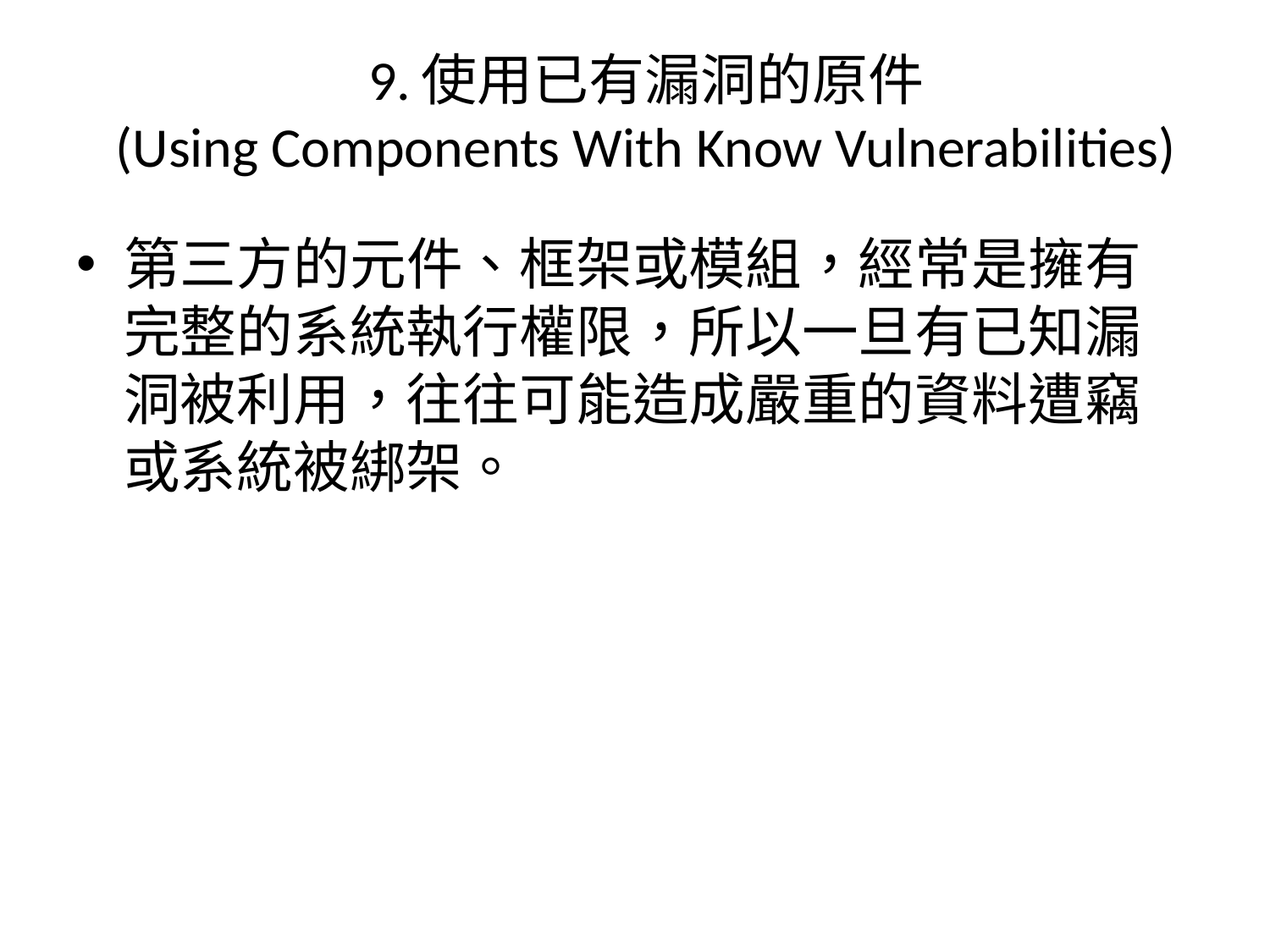

# 9.使用已有漏洞的原件 (Using Components With Know Vulnerabilities)
第三方的元件、框架或模組，經常是擁有完整的系統執行權限，所以一旦有已知漏洞被利用，往往可能造成嚴重的資料遭竊或系統被綁架。